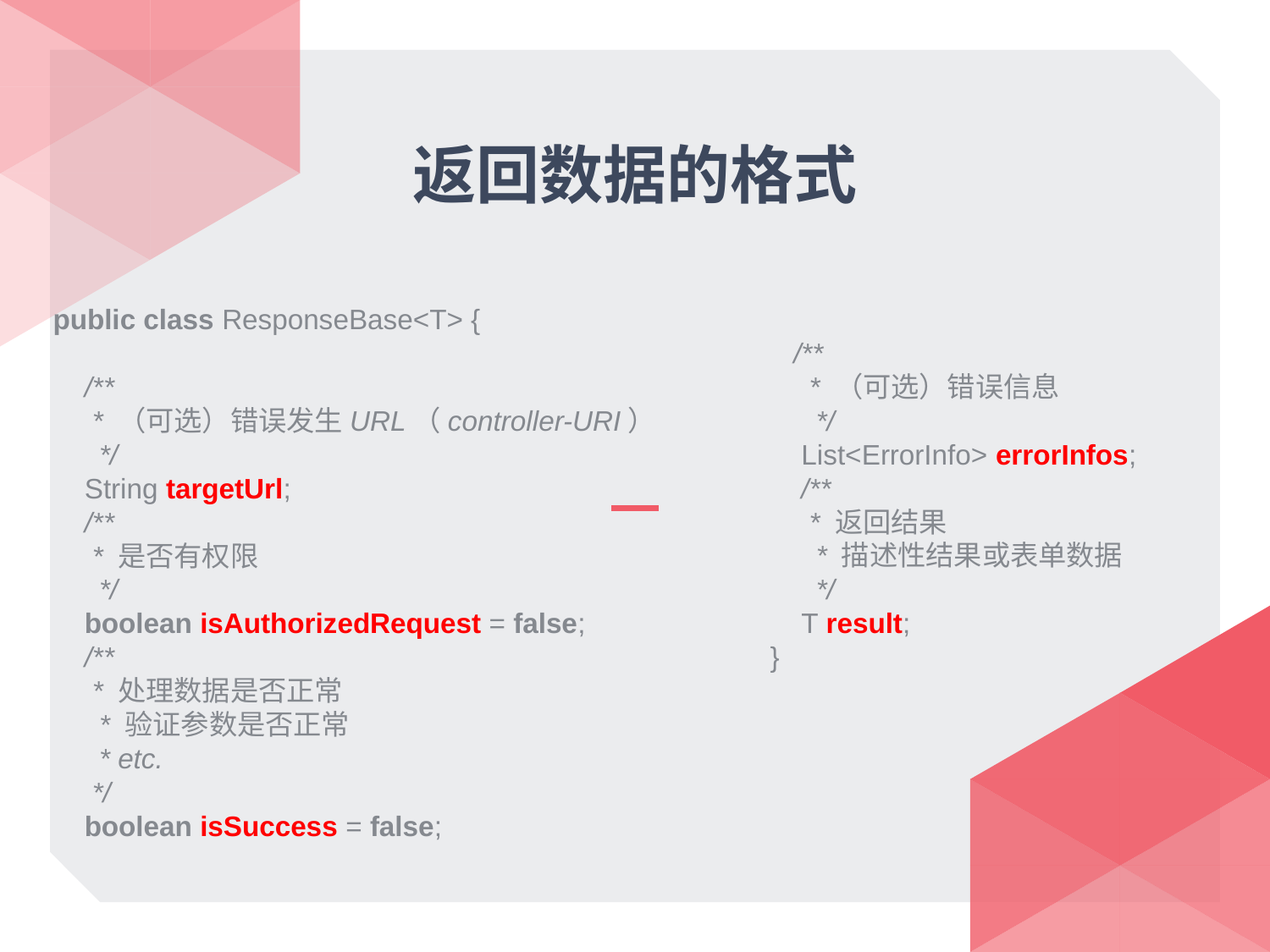

# 返回数据的格式
public class ResponseBase<T> {
    /**
     * （可选）错误发生URL（controller-URI）
     */
    String targetUrl;
    /**
     * 是否有权限
     */
    boolean isAuthorizedRequest = false;
    /**
     * 处理数据是否正常
     * 验证参数是否正常
     * etc.
     */
    boolean isSuccess = false;

   /**
     * （可选）错误信息
     */
    List<ErrorInfo> errorInfos;
    /**
     * 返回结果
     * 描述性结果或表单数据
     */
    T result;
}